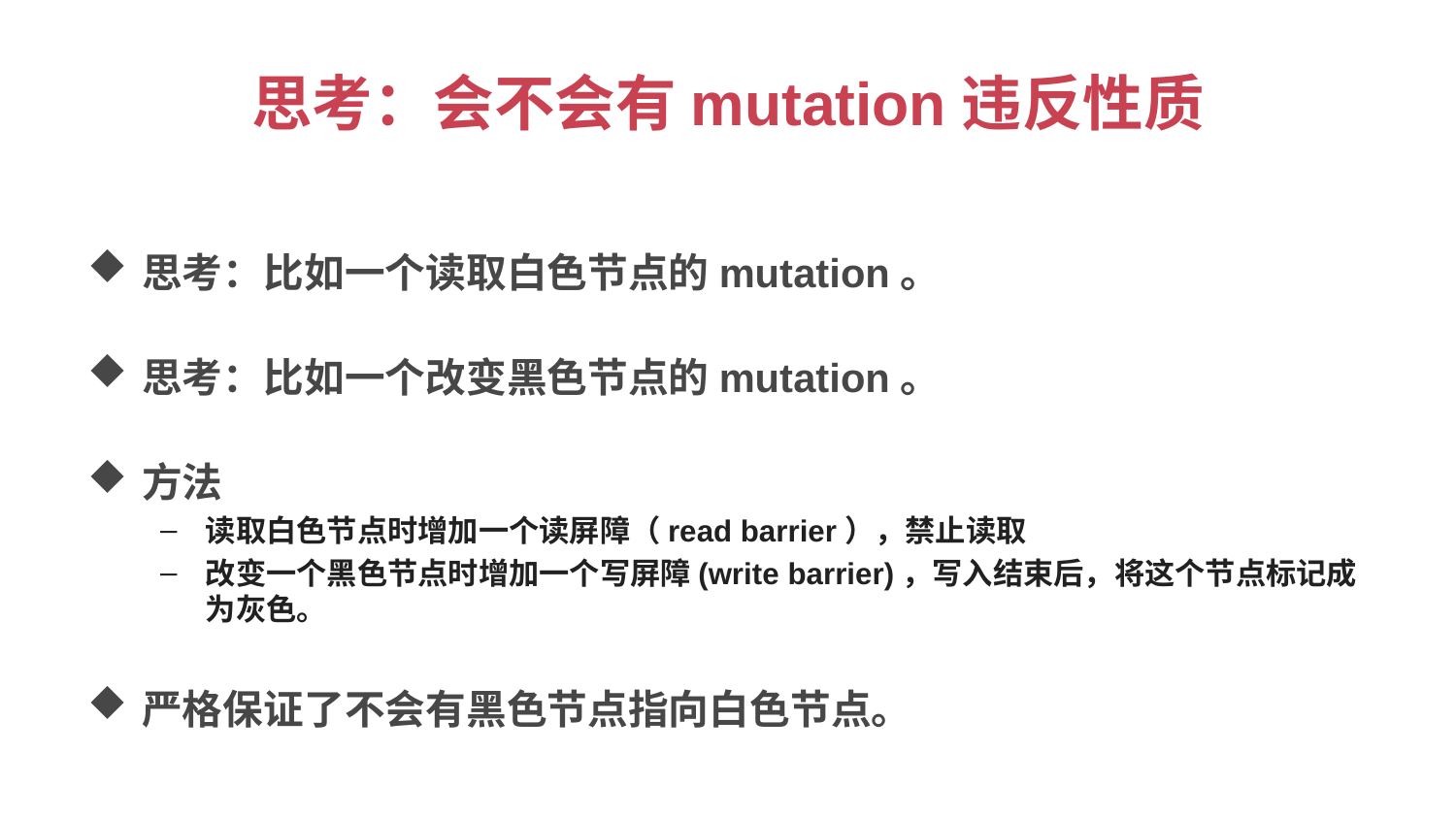

# 思考：会不会有mutation违反性质
思考：比如一个读取白色节点的mutation。
思考：比如一个改变黑色节点的mutation。
方法
读取白色节点时增加一个读屏障（read barrier），禁止读取
改变一个黑色节点时增加一个写屏障(write barrier)，写入结束后，将这个节点标记成为灰色。
严格保证了不会有黑色节点指向白色节点。